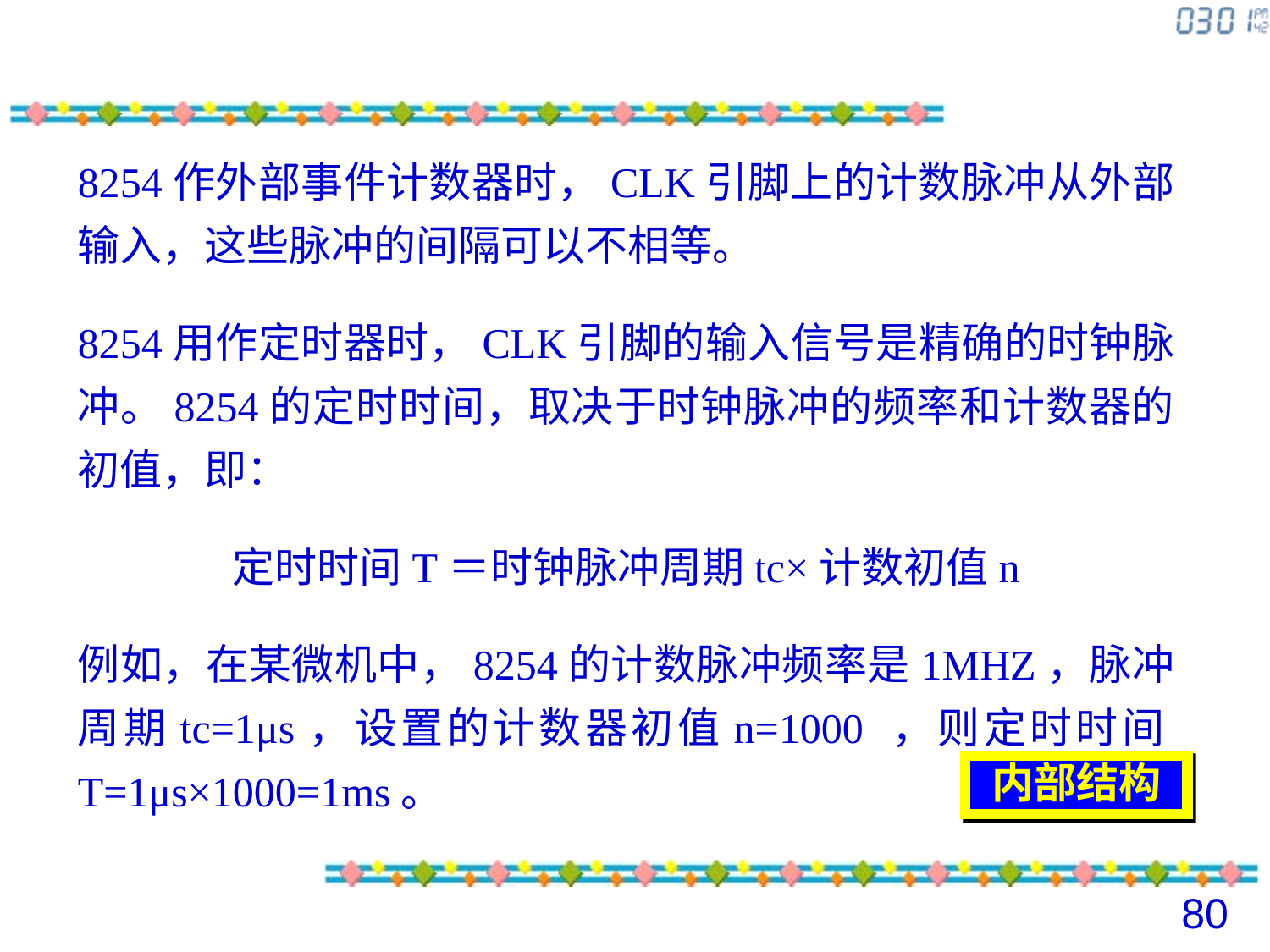

8254作外部事件计数器时，CLK引脚上的计数脉冲从外部输入，这些脉冲的间隔可以不相等。
8254用作定时器时，CLK引脚的输入信号是精确的时钟脉冲。8254的定时时间，取决于时钟脉冲的频率和计数器的初值，即：
定时时间T＝时钟脉冲周期tc×计数初值n
例如，在某微机中，8254的计数脉冲频率是1MHZ，脉冲周期tc=1μs，设置的计数器初值n=1000 ，则定时时间T=1μs×1000=1ms。
内部结构